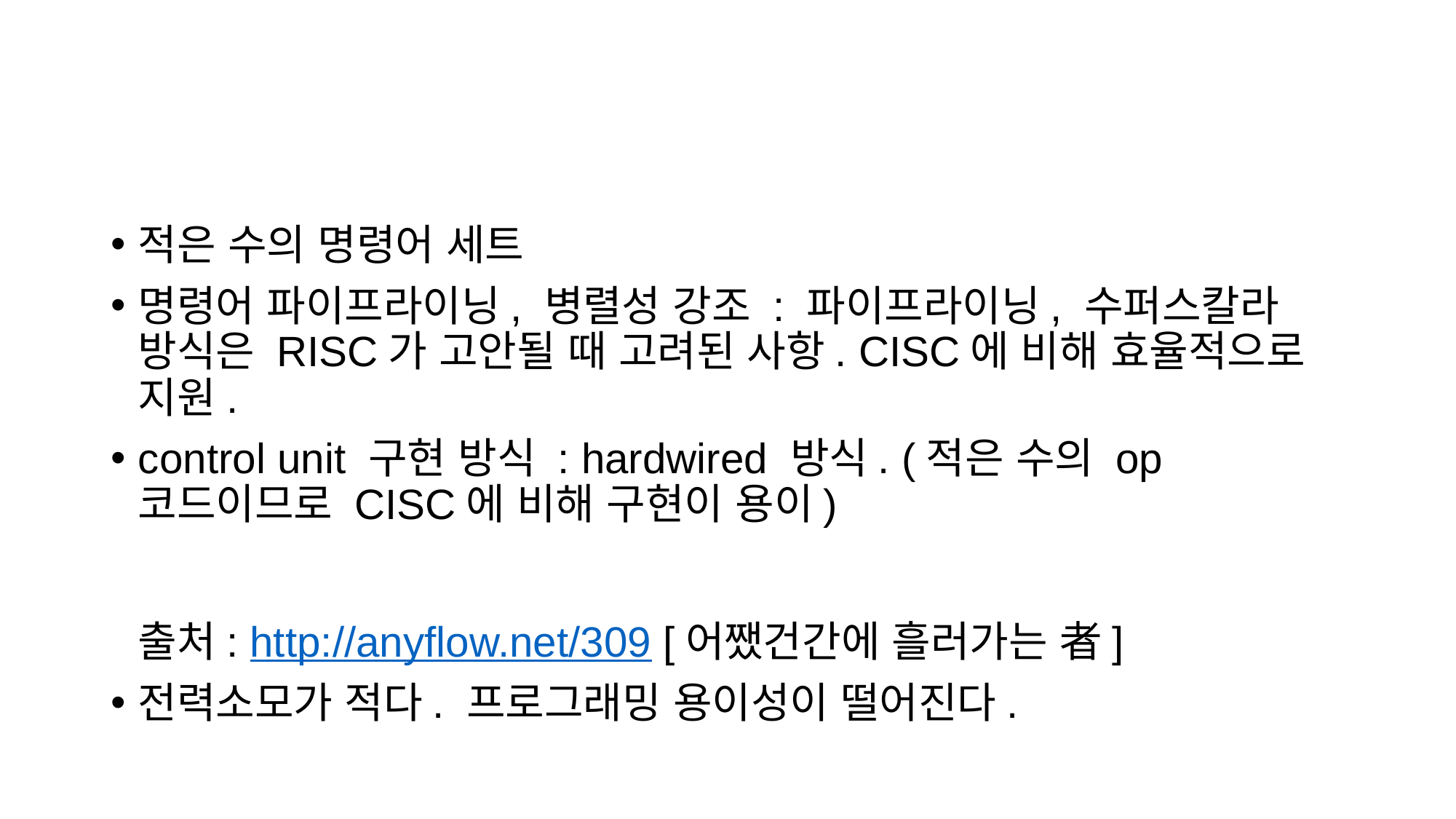

적은 수의 명령어 세트
명령어 파이프라이닝, 병렬성 강조 : 파이프라이닝, 수퍼스칼라 방식은 RISC가 고안될 때 고려된 사항. CISC에 비해 효율적으로 지원.
control unit 구현 방식 : hardwired 방식. (적은 수의 op 코드이므로 CISC에 비해 구현이 용이)
출처: http://anyflow.net/309 [어쨌건간에 흘러가는 者]
전력소모가 적다. 프로그래밍 용이성이 떨어진다.